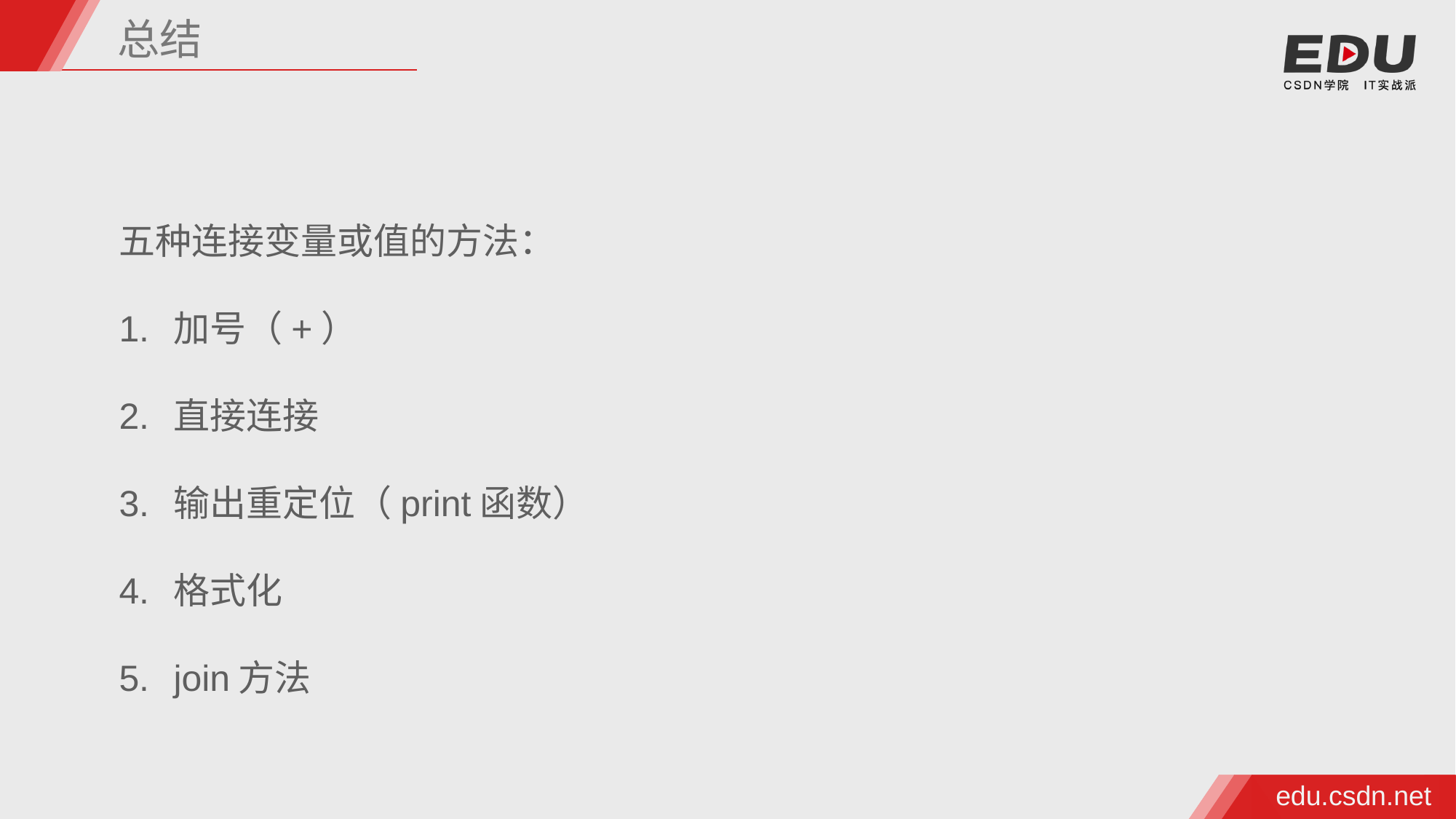

总结
五种连接变量或值的方法：
加号（+）
直接连接
输出重定位（print函数）
格式化
join方法
edu.csdn.net